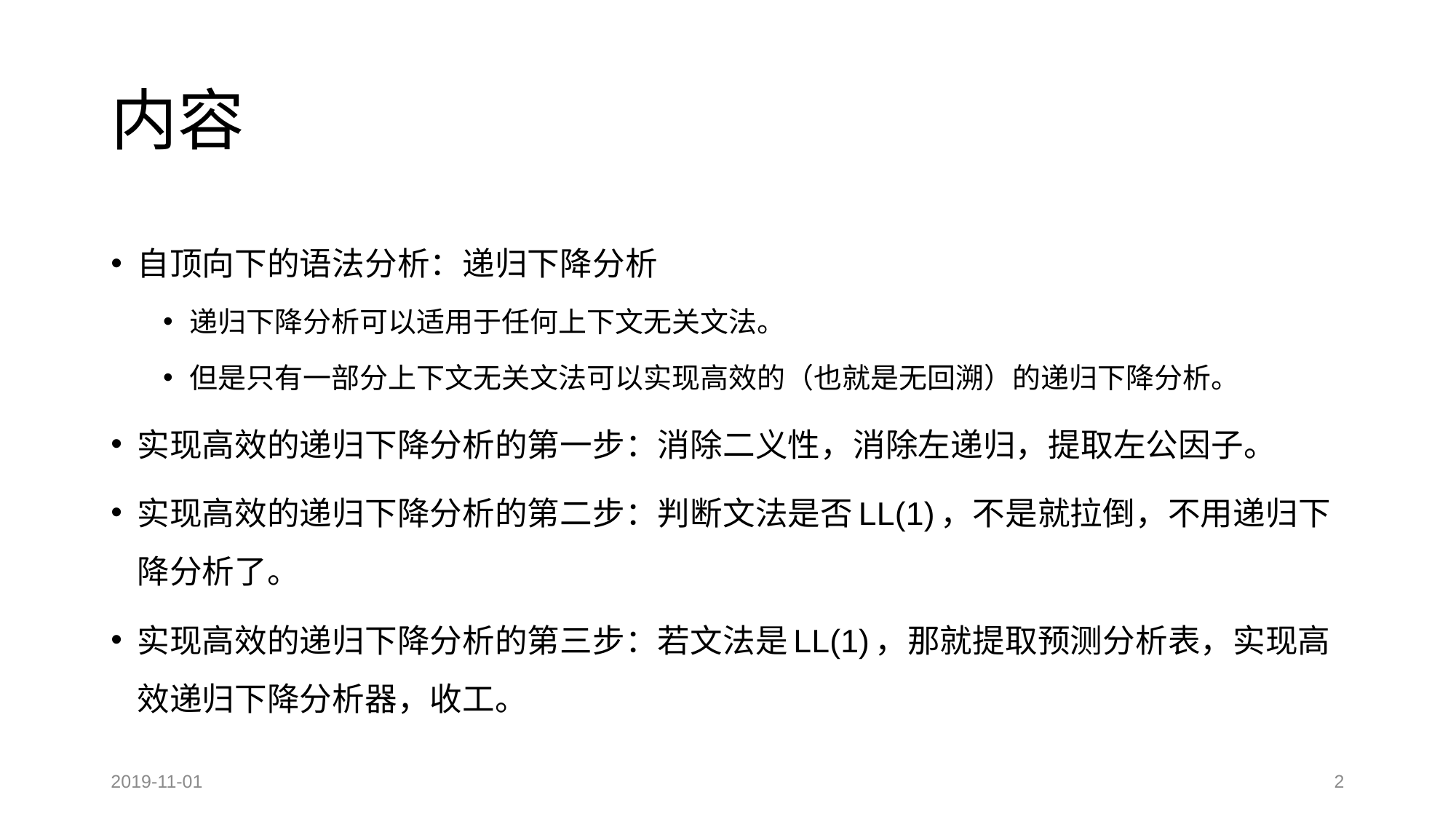

# 内容
自顶向下的语法分析：递归下降分析
递归下降分析可以适用于任何上下文无关文法。
但是只有一部分上下文无关文法可以实现高效的（也就是无回溯）的递归下降分析。
实现高效的递归下降分析的第一步：消除二义性，消除左递归，提取左公因子。
实现高效的递归下降分析的第二步：判断文法是否LL(1)，不是就拉倒，不用递归下降分析了。
实现高效的递归下降分析的第三步：若文法是LL(1)，那就提取预测分析表，实现高效递归下降分析器，收工。
2019-11-01
2